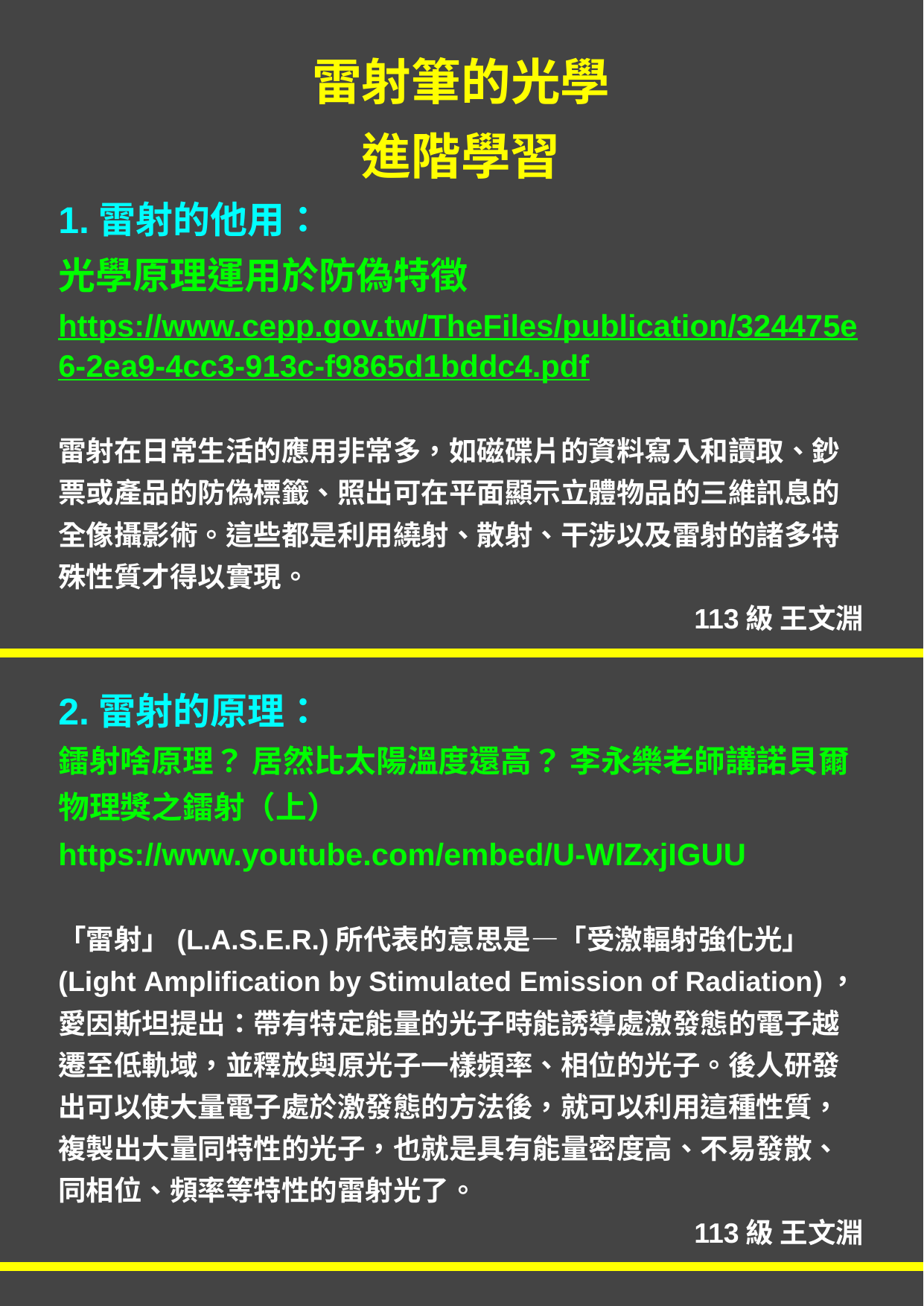

雷射筆的光學
進階學習
1.雷射的他用：
光學原理運用於防偽特徵
https://www.cepp.gov.tw/TheFiles/publication/324475e6-2ea9-4cc3-913c-f9865d1bddc4.pdf

雷射在日常生活的應用非常多，如磁碟片的資料寫入和讀取、鈔票或產品的防偽標籤、照出可在平面顯示立體物品的三維訊息的全像攝影術。這些都是利用繞射、散射、干涉以及雷射的諸多特殊性質才得以實現。
113級 王文淵

2.雷射的原理：
鐳射啥原理？ 居然比太陽溫度還高？ 李永樂老師講諾貝爾物理獎之鐳射（上）
https://www.youtube.com/embed/U-WlZxjIGUU

「雷射」(L.A.S.E.R.)所代表的意思是—「受激輻射強化光」(Light Amplification by Stimulated Emission of Radiation)，愛因斯坦提出：帶有特定能量的光子時能誘導處激發態的電子越遷至低軌域，並釋放與原光子一樣頻率、相位的光子。後人研發出可以使大量電子處於激發態的方法後，就可以利用這種性質，複製出大量同特性的光子，也就是具有能量密度高、不易發散、同相位、頻率等特性的雷射光了。
113級 王文淵